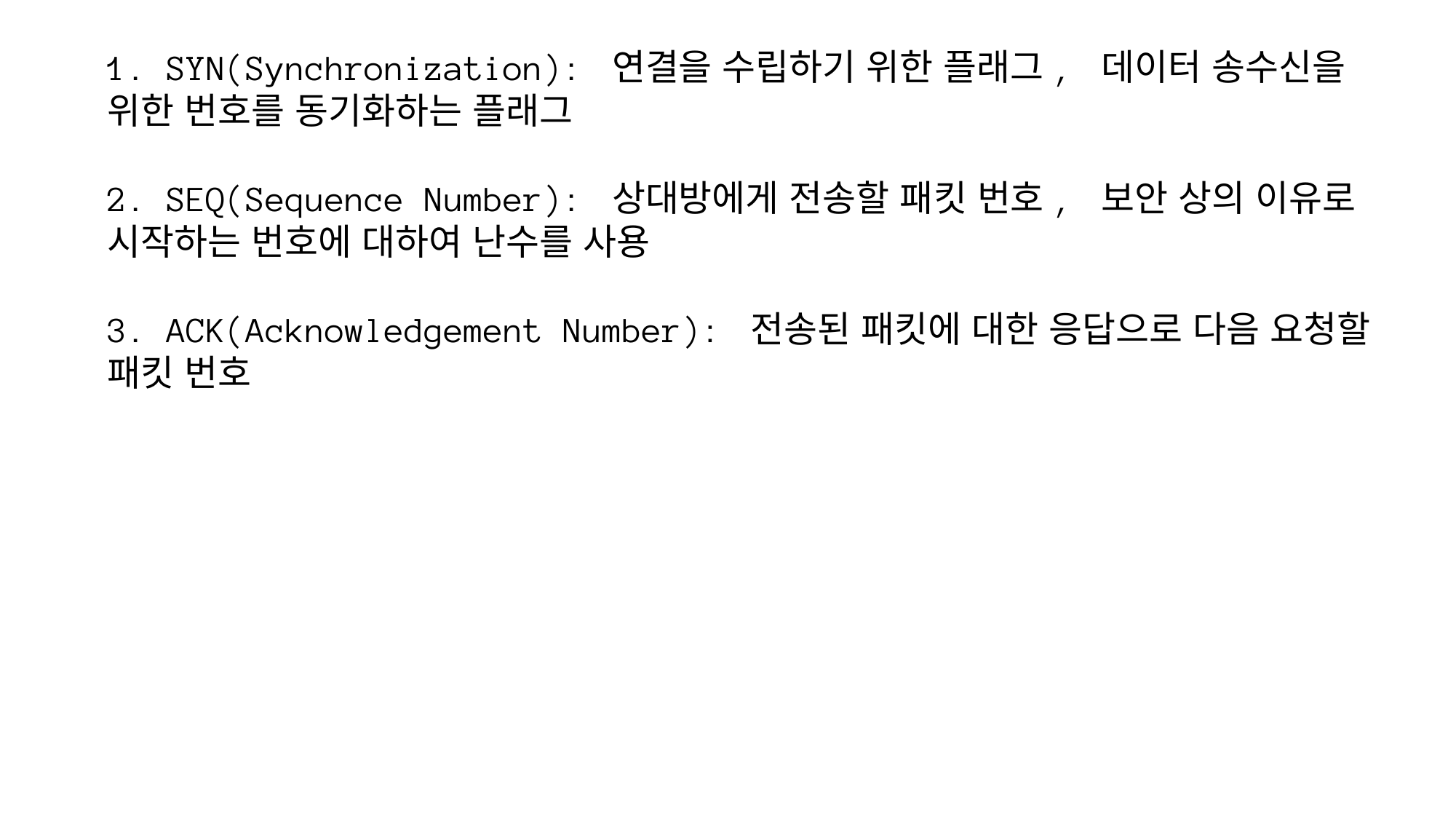

1. SYN(Synchronization): 연결을 수립하기 위한 플래그, 데이터 송수신을
위한 번호를 동기화하는 플래그

2. SEQ(Sequence Number): 상대방에게 전송할 패킷 번호, 보안 상의 이유로
시작하는 번호에 대하여 난수를 사용

3. ACK(Acknowledgement Number): 전송된 패킷에 대한 응답으로 다음 요청할
패킷 번호